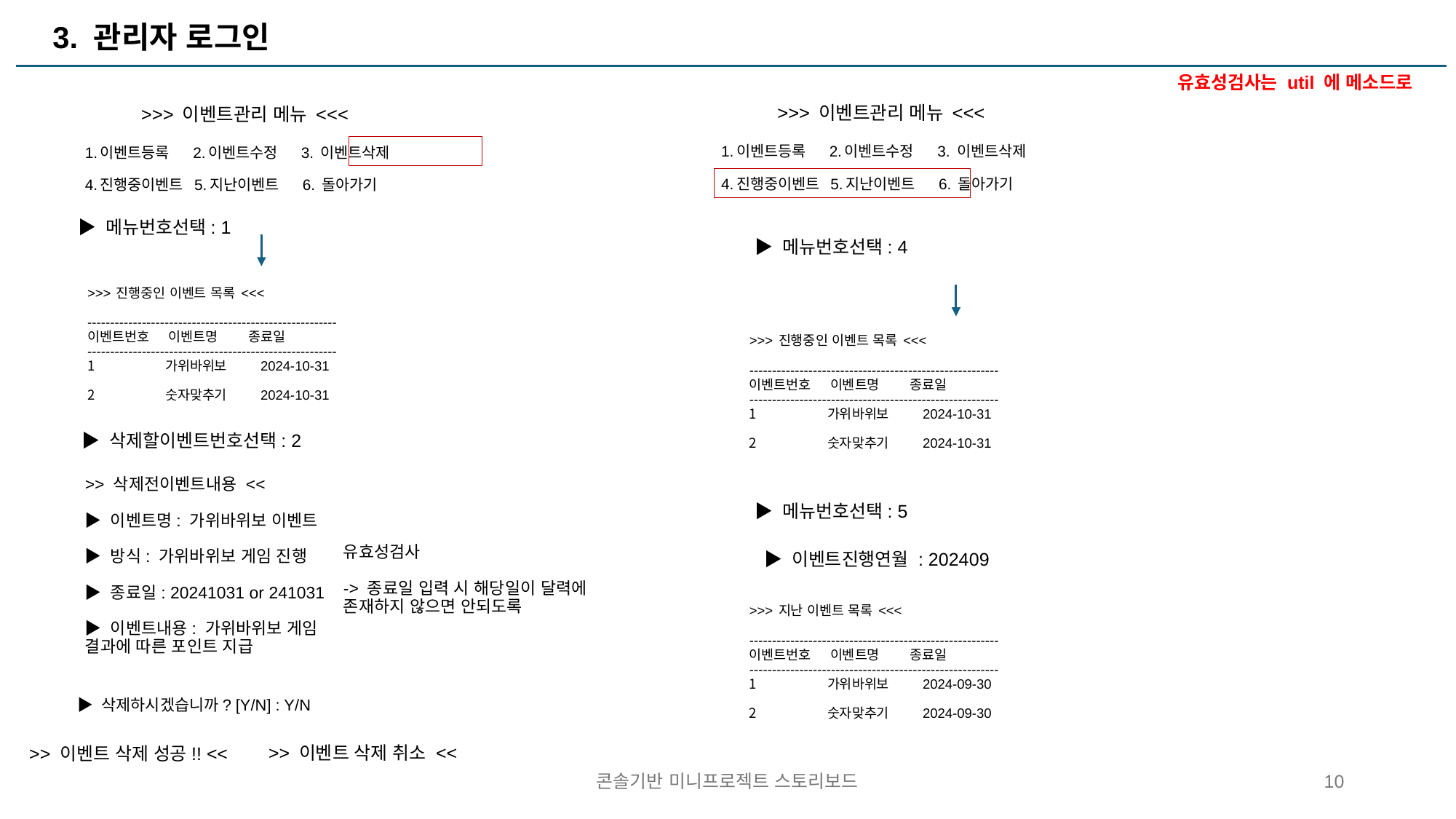

3. 관리자 로그인
유효성검사는 util 에 메소드로
           >>> 이벤트관리 메뉴 <<<
1.이벤트등록     2.이벤트수정     3. 이벤트삭제

4.진행중이벤트  5.지난이벤트     6. 돌아가기
           >>> 이벤트관리 메뉴 <<<
1.이벤트등록     2.이벤트수정     3. 이벤트삭제

4.진행중이벤트  5.지난이벤트     6. 돌아가기

▶ 메뉴번호선택: 1
▶ 메뉴번호선택: 4
>>> 진행중인 이벤트 목록 <<<
-------------------------------------------------------
이벤트번호     이벤트명        종료일
-------------------------------------------------------
           가위바위보	    2024-10-31

           숫자맞추기	    2024-10-31
>>> 진행중인 이벤트 목록 <<<
-------------------------------------------------------
이벤트번호     이벤트명        종료일
-------------------------------------------------------
           가위바위보	    2024-10-31

           숫자맞추기	    2024-10-31
▶ 삭제할이벤트번호선택: 2

>> 삭제전이벤트내용 <<

▶ 이벤트명: 가위바위보 이벤트

▶ 방식: 가위바위보 게임 진행

▶ 종료일: 20241031 or 241031

▶ 이벤트내용: 가위바위보 게임 결과에 따른 포인트 지급

▶ 메뉴번호선택: 5

유효성검사

-> 종료일 입력 시 해당일이 달력에 존재하지 않으면 안되도록
▶ 이벤트진행연월 : 202409
>>> 지난 이벤트 목록 <<<
-------------------------------------------------------
이벤트번호     이벤트명        종료일
-------------------------------------------------------
           가위바위보	    2024-09-30

           숫자맞추기	    2024-09-30
▶ 삭제하시겠습니까? [Y/N] : Y/N
>> 이벤트 삭제 취소 <<
>> 이벤트 삭제 성공!! <<
콘솔기반 미니프로젝트 스토리보드
10